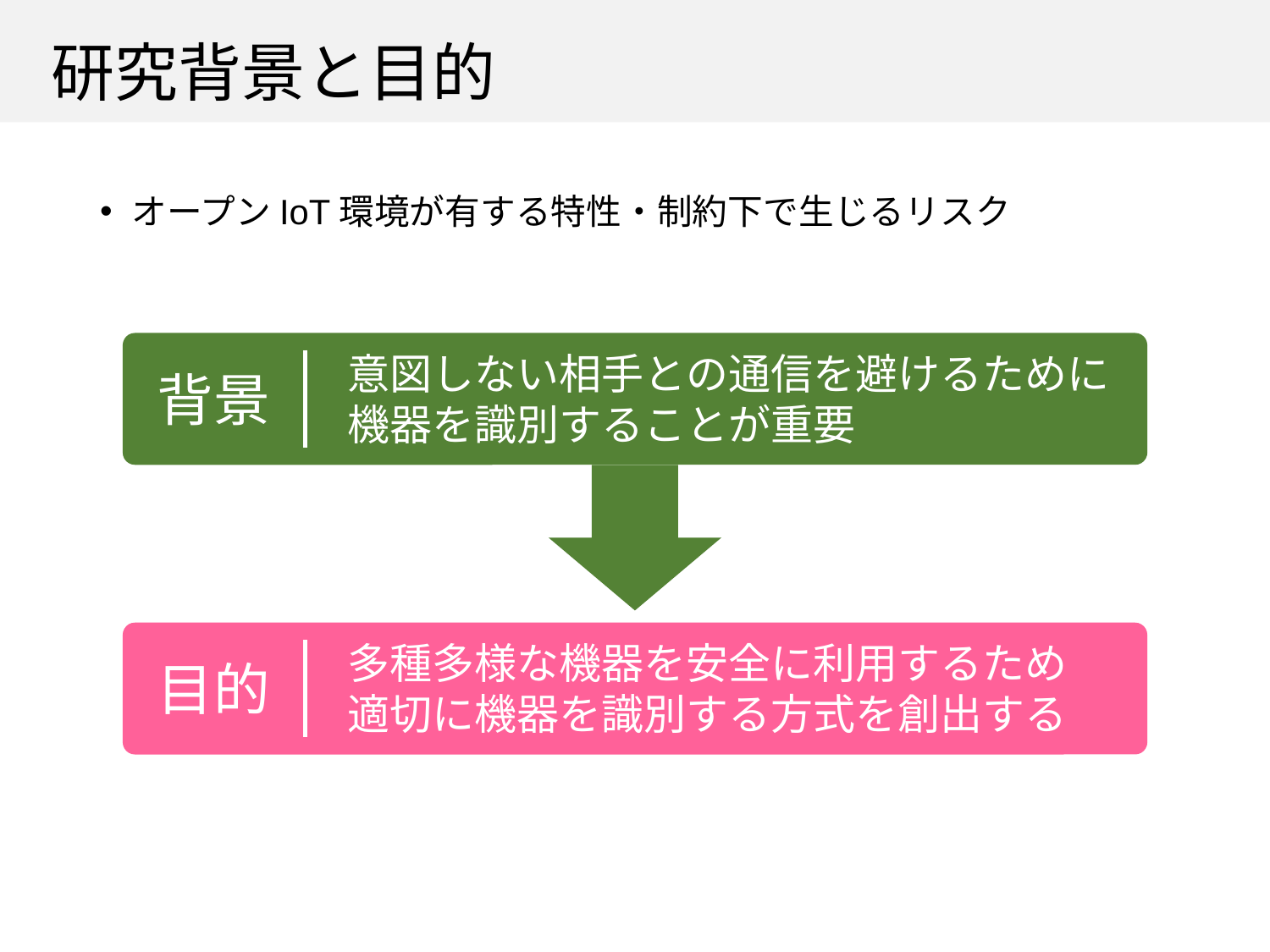

# 研究背景と目的
オープンIoT環境が有する特性・制約下で生じるリスク

意図しない相手との通信を避けるために
機器を識別することが重要
背景

多種多様な機器を安全に利用するため
適切に機器を識別する方式を創出する
目的